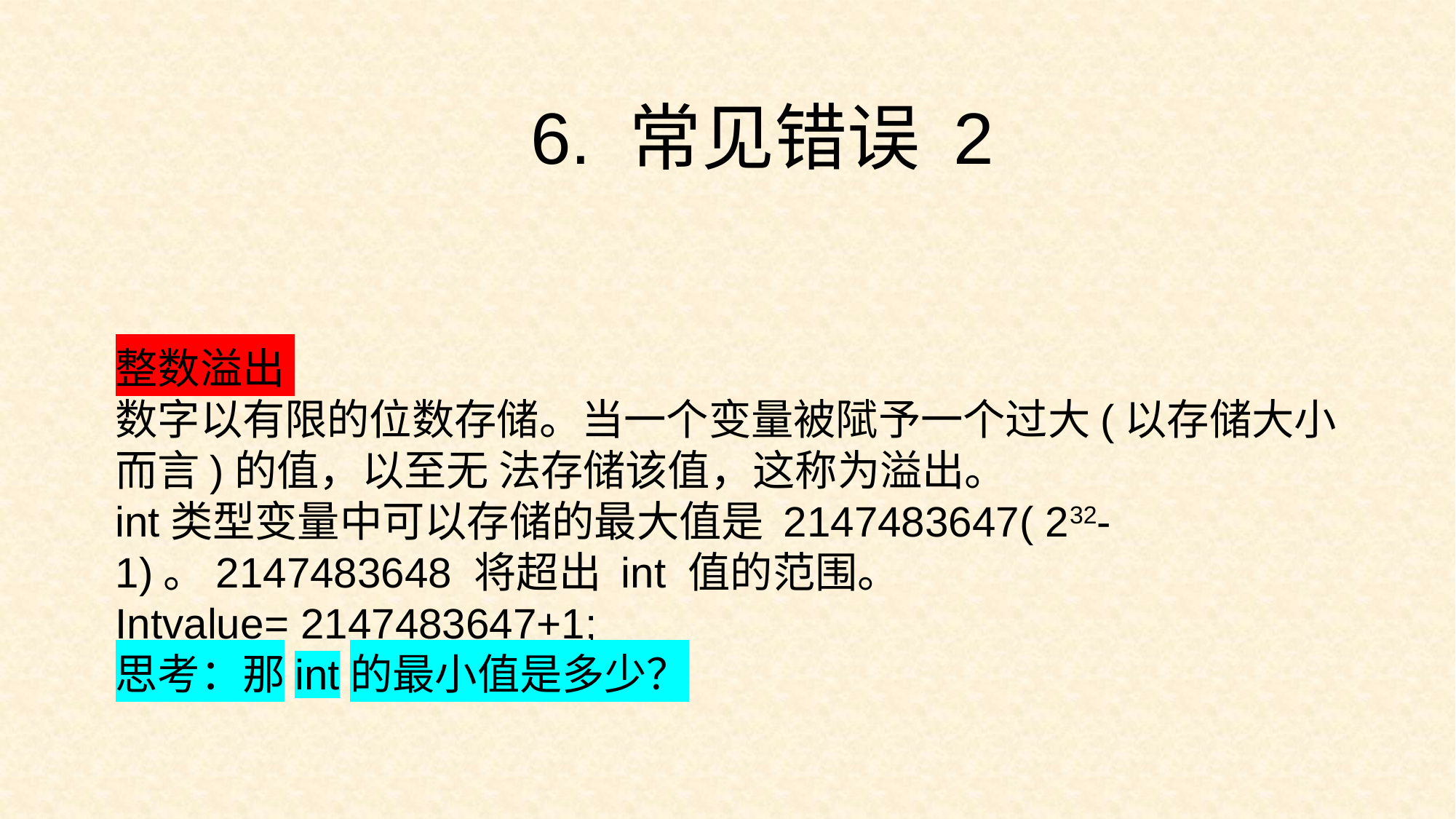

6. 常见错误 2
整数溢出
数字以有限的位数存储。当一个变量被陚予一个过大(以存储大小而言)的值，以至无 法存储该值，这称为溢出。
int类型变量中可以存储的最大值是 2147483647( 232- 1)。2147483648 将超出 int 值的范围。
Intvalue= 2147483647+1;
思考：那int的最小值是多少？